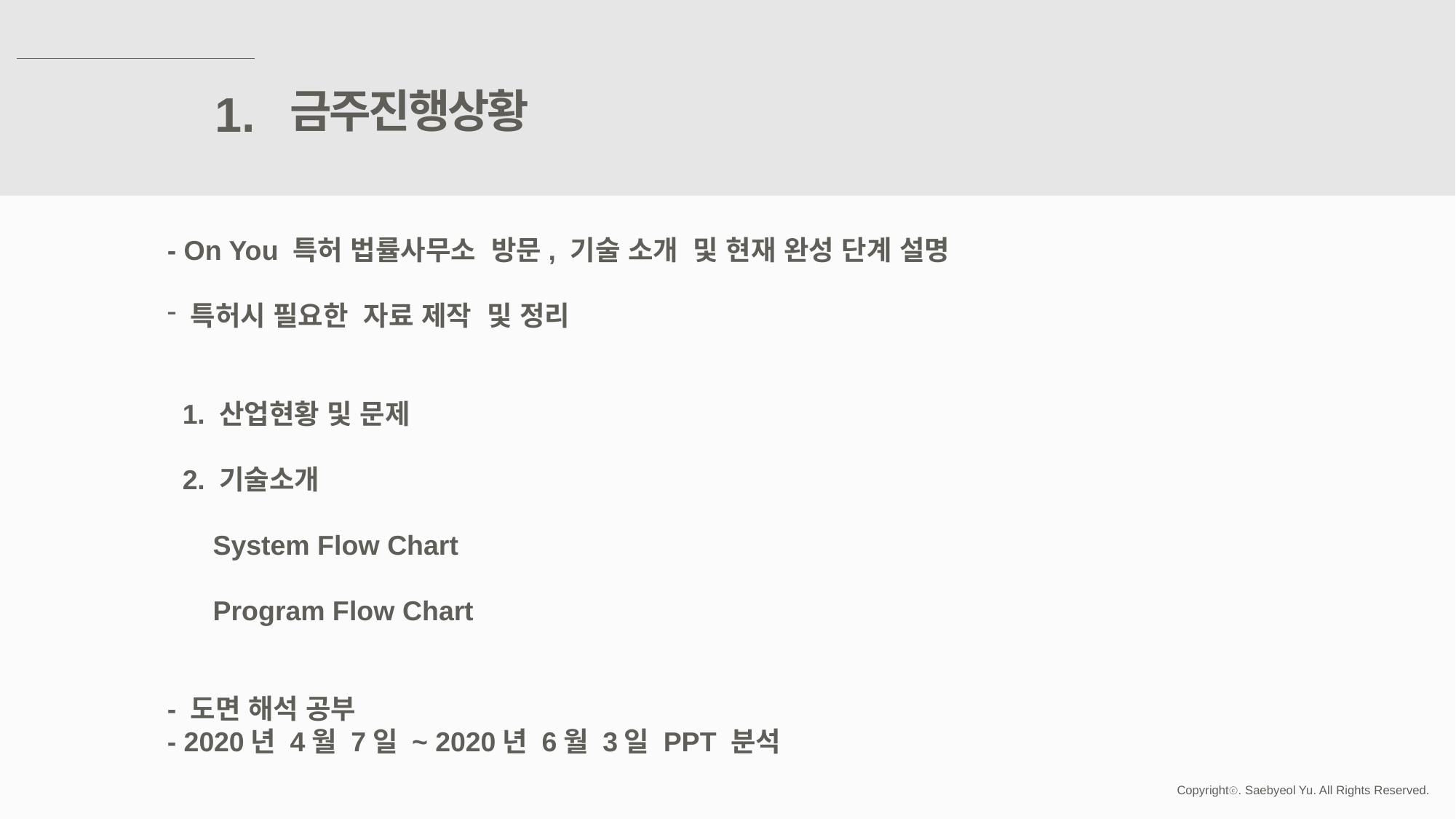

금주진행상황
1.

- On You 특허 법률사무소  방문, 기술 소개  및 현재 완성 단계 설명

 특허시 필요한  자료 제작  및 정리

  1. 산업현황 및 문제

  2. 기술소개

      System Flow Chart

      Program Flow Chart

- 도면 해석 공부
- 2020년 4월 7일 ~ 2020년 6월 3일 PPT 분석